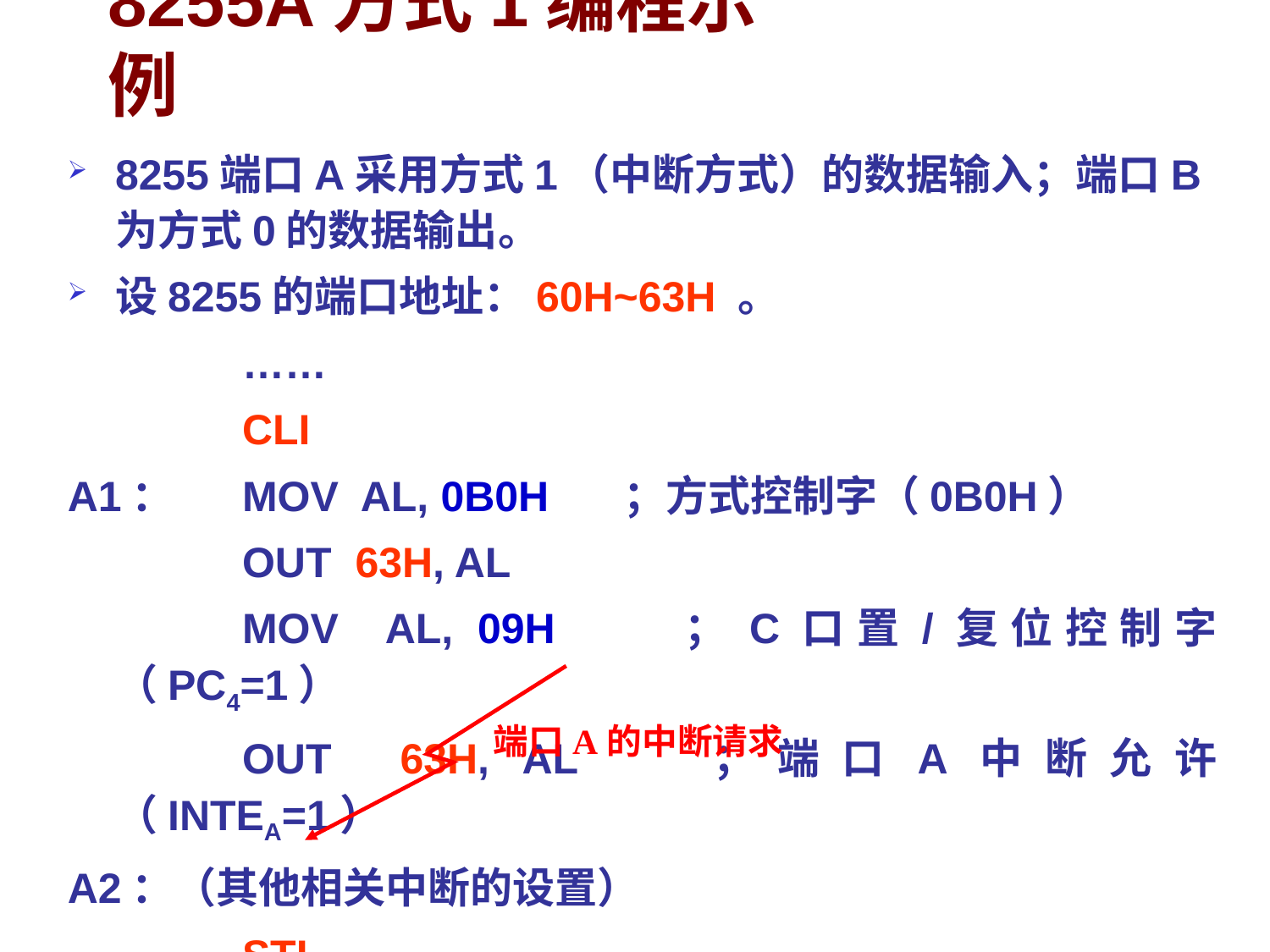

# 8255A方式1编程示例
8255端口A采用方式1（中断方式）的数据输入；端口B为方式0的数据输出。
设8255的端口地址：60H~63H 。
		……
		CLI
A1：	MOV  AL, 0B0H 	；方式控制字（0B0H）
		OUT  63H, AL
		MOV  AL, 09H 	；C口置/复位控制字（PC4=1）
		OUT  63H, AL	；端口A中断允许（INTEA=1）
A2：（其他相关中断的设置）
		STI
		……

端口A的中断请求